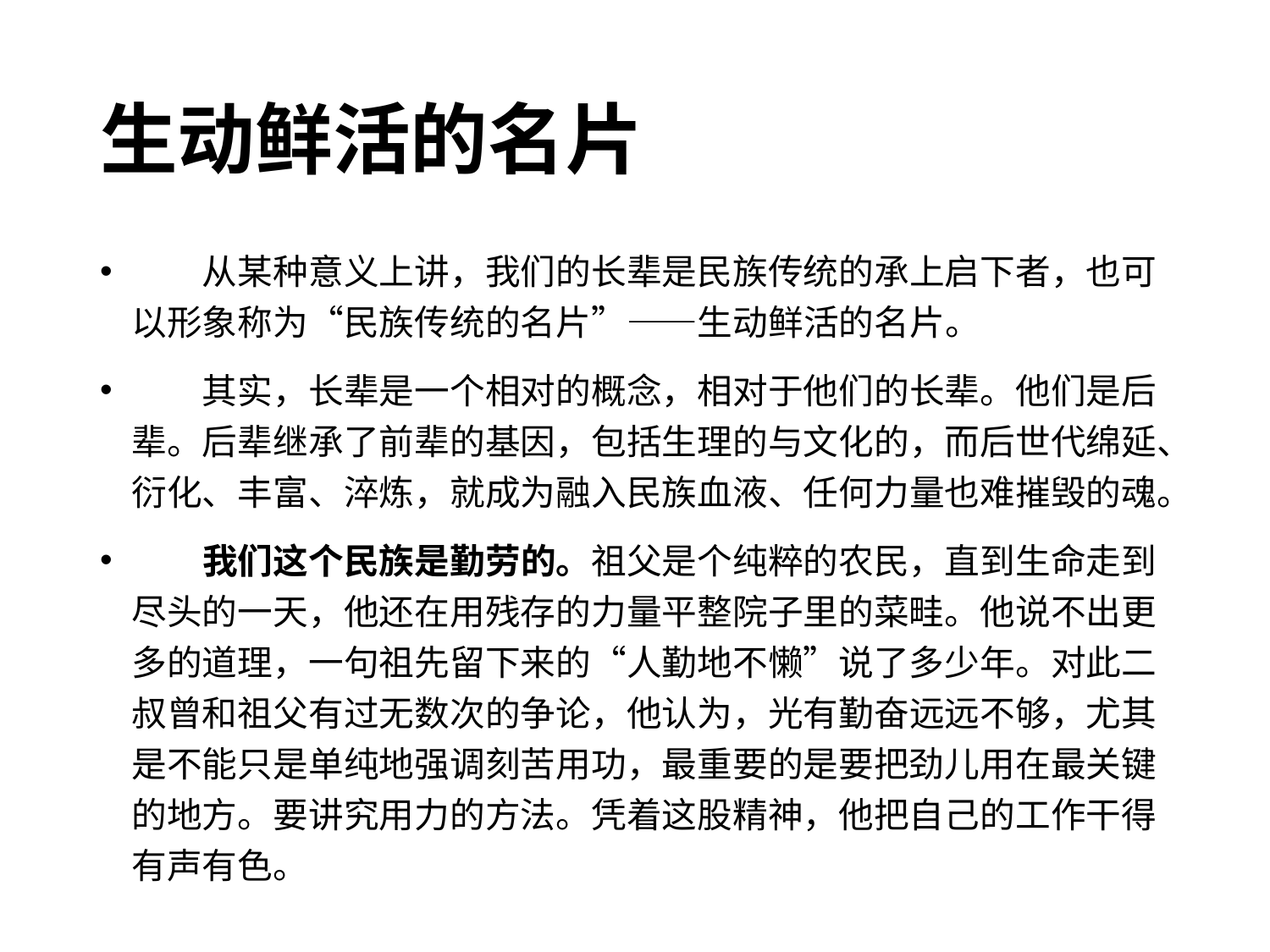

# 生动鲜活的名片
　　从某种意义上讲，我们的长辈是民族传统的承上启下者，也可以形象称为“民族传统的名片”——生动鲜活的名片。
　　其实，长辈是一个相对的概念，相对于他们的长辈。他们是后辈。后辈继承了前辈的基因，包括生理的与文化的，而后世代绵延、衍化、丰富、淬炼，就成为融入民族血液、任何力量也难摧毁的魂。
　　我们这个民族是勤劳的。祖父是个纯粹的农民，直到生命走到尽头的一天，他还在用残存的力量平整院子里的菜畦。他说不出更多的道理，一句祖先留下来的“人勤地不懒”说了多少年。对此二叔曾和祖父有过无数次的争论，他认为，光有勤奋远远不够，尤其是不能只是单纯地强调刻苦用功，最重要的是要把劲儿用在最关键的地方。要讲究用力的方法。凭着这股精神，他把自己的工作干得有声有色。